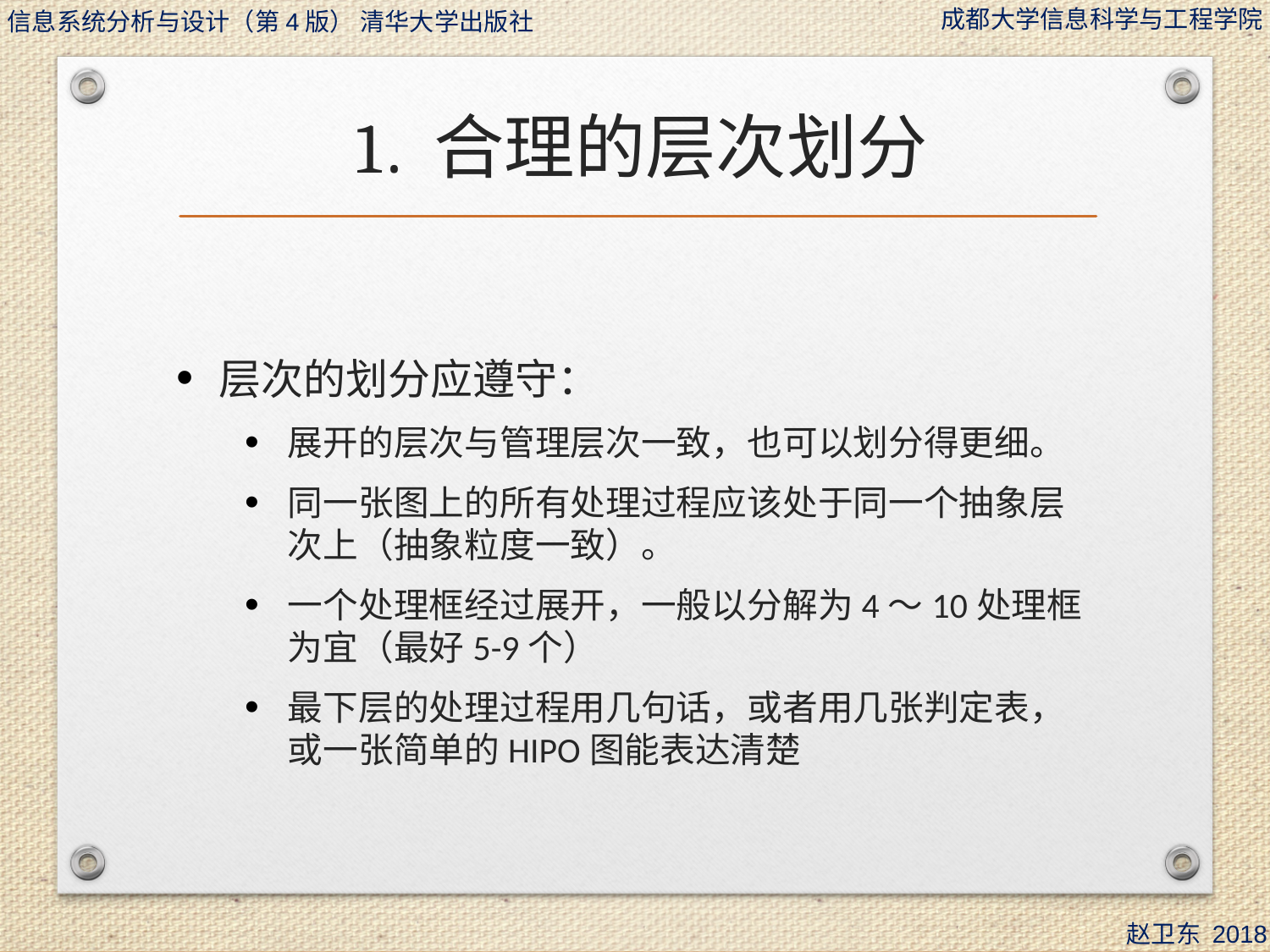

# 1. 合理的层次划分
层次的划分应遵守：
展开的层次与管理层次一致，也可以划分得更细。
同一张图上的所有处理过程应该处于同一个抽象层次上（抽象粒度一致）。
一个处理框经过展开，一般以分解为4～10处理框为宜（最好5-9个）
最下层的处理过程用几句话，或者用几张判定表，或一张简单的HIPO图能表达清楚